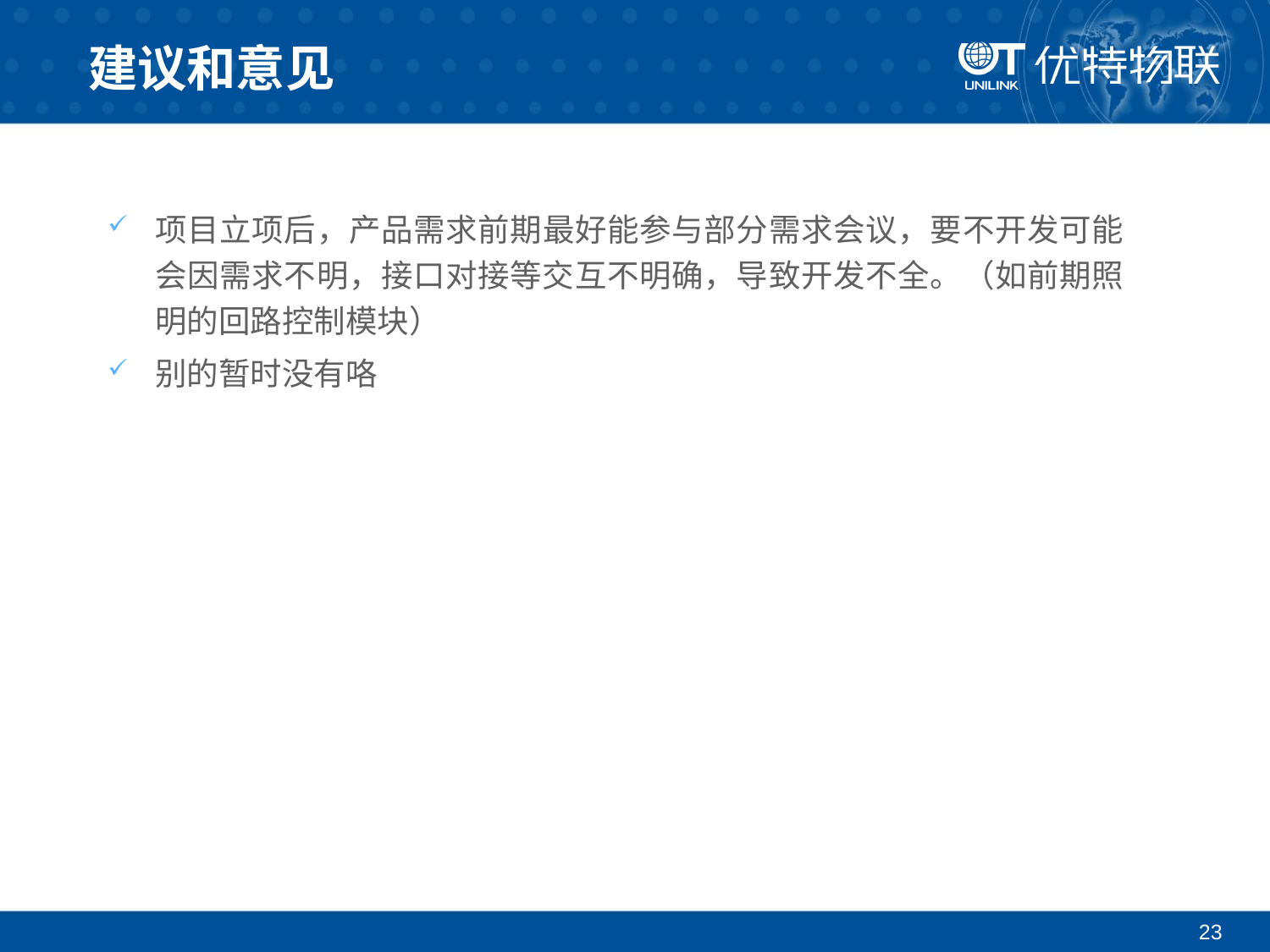

# 建议和意见
项目立项后，产品需求前期最好能参与部分需求会议，要不开发可能会因需求不明，接口对接等交互不明确，导致开发不全。（如前期照明的回路控制模块）
别的暂时没有咯
23